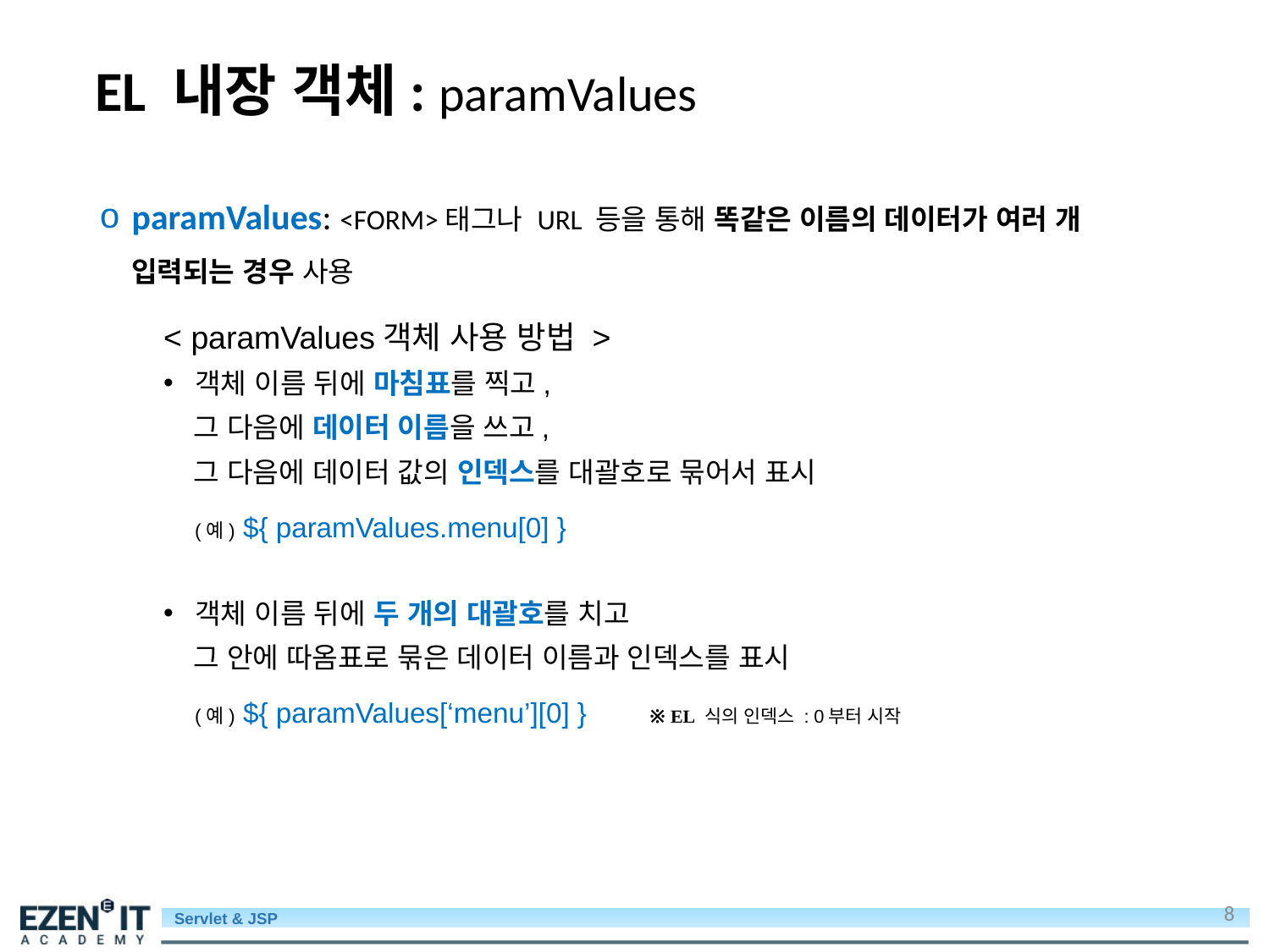

# EL 내장 객체: paramValues
paramValues: <FORM>태그나 URL 등을 통해 똑같은 이름의 데이터가 여러 개 입력되는 경우 사용
< paramValues객체 사용 방법 >
객체 이름 뒤에 마침표를 찍고,
   그 다음에 데이터 이름을 쓰고,
   그 다음에 데이터 값의 인덱스를 대괄호로 묶어서 표시
    (예) ${ paramValues.menu[0] }
객체 이름 뒤에 두 개의 대괄호를 치고
   그 안에 따옴표로 묶은 데이터 이름과 인덱스를 표시
    (예) ${ paramValues[‘menu’][0] }        ※ EL 식의 인덱스 : 0부터 시작

8